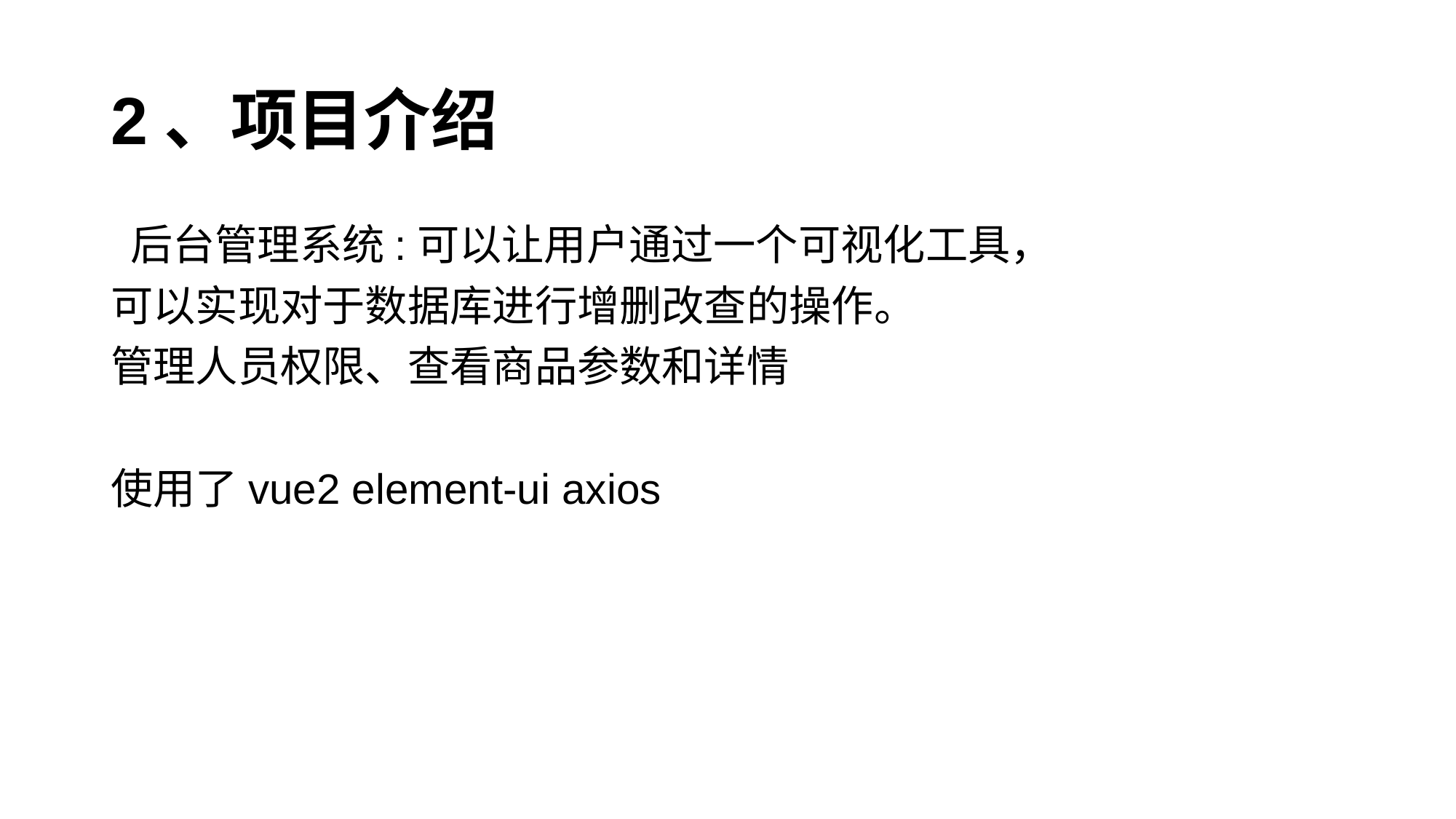

# 2、项目介绍
 后台管理系统:可以让用户通过一个可视化工具，
可以实现对于数据库进行增删改查的操作。
管理人员权限、查看商品参数和详情

使用了vue2 element-ui axios